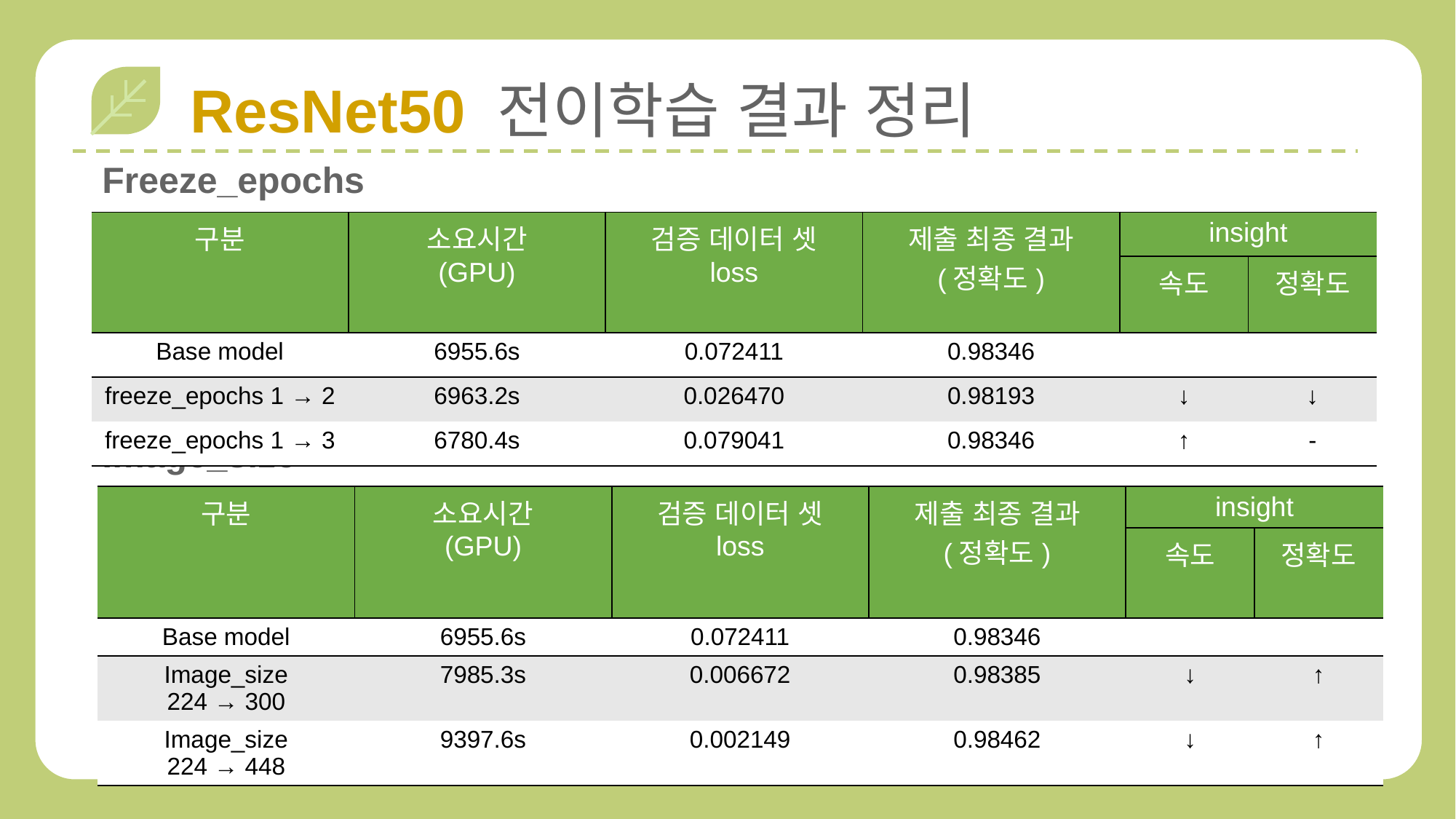

ResNet50 전이학습 결과 정리
Freeze_epochs
| 구분 | 소요시간 (GPU) | 검증 데이터 셋 loss | 제출 최종 결과 (정확도) | insight |  |
| --- | --- | --- | --- | --- | --- |
|  |  |  |  | 속도 | 정확도 |
| Base model | 6955.6s | 0.072411 | 0.98346 |  |  |
| freeze\_epochs 1 → 2 | 6963.2s | 0.026470 | 0.98193 | ↓ | ↓ |
| freeze\_epochs 1 → 3 | 6780.4s | 0.079041 | 0.98346 | ↑ | - |
Image_size
| 구분 | 소요시간 (GPU) | 검증 데이터 셋 loss | 제출 최종 결과 (정확도) | insight |  |
| --- | --- | --- | --- | --- | --- |
|  |  |  |  | 속도 | 정확도 |
| Base model | 6955.6s | 0.072411 | 0.98346 |  |  |
| Image\_size 224 → 300 | 7985.3s | 0.006672 | 0.98385 | ↓ | ↑ |
| Image\_size 224 → 448 | 9397.6s | 0.002149 | 0.98462 | ↓ | ↑ |